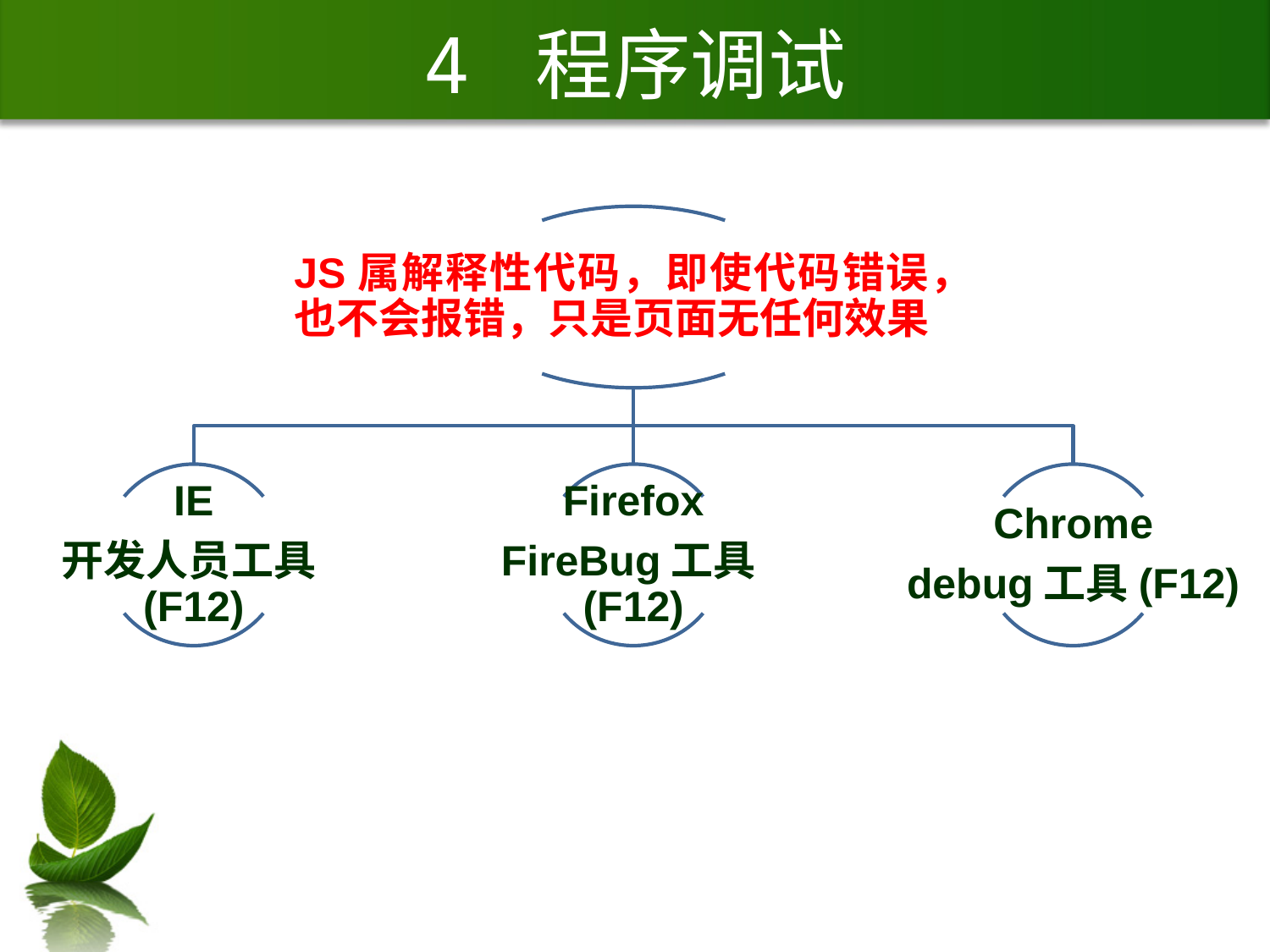

# 4 程序调试
JS属解释性代码，即使代码错误，也不会报错，只是页面无任何效果
IE
开发人员工具(F12)
Firefox
FireBug工具(F12)
Chrome
debug工具(F12)